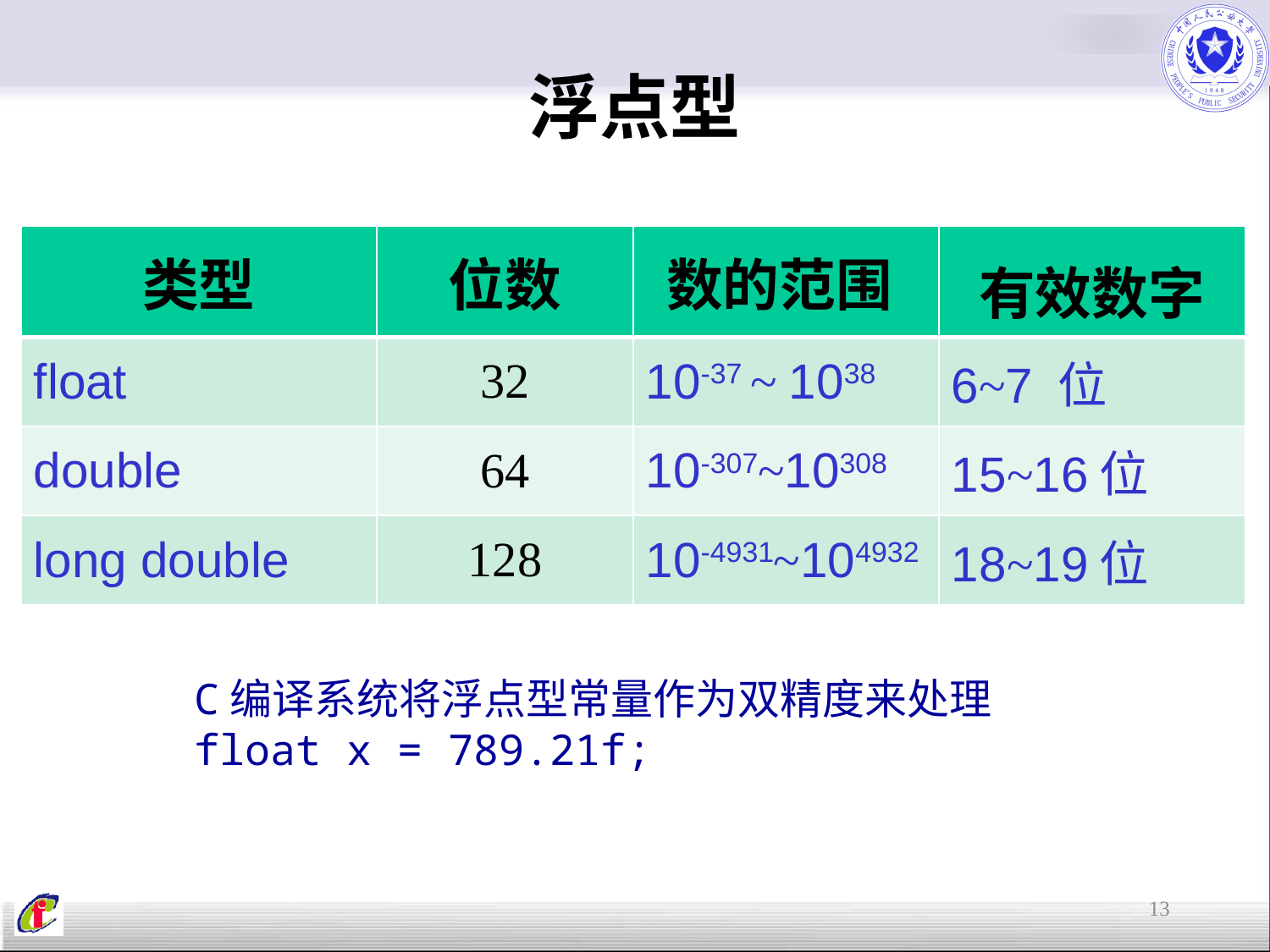

浮点型
| 类型 | 位数 | 数的范围 | 有效数字 |
| --- | --- | --- | --- |
| float | 32 | 10-37 ~ 1038 | 6~7 位 |
| double | 64 | 10-307~10308 | 15~16位 |
| long double | 128 | 10-4931~104932 | 18~19位 |

C编译系统将浮点型常量作为双精度来处理
float x = 789.21f;
13